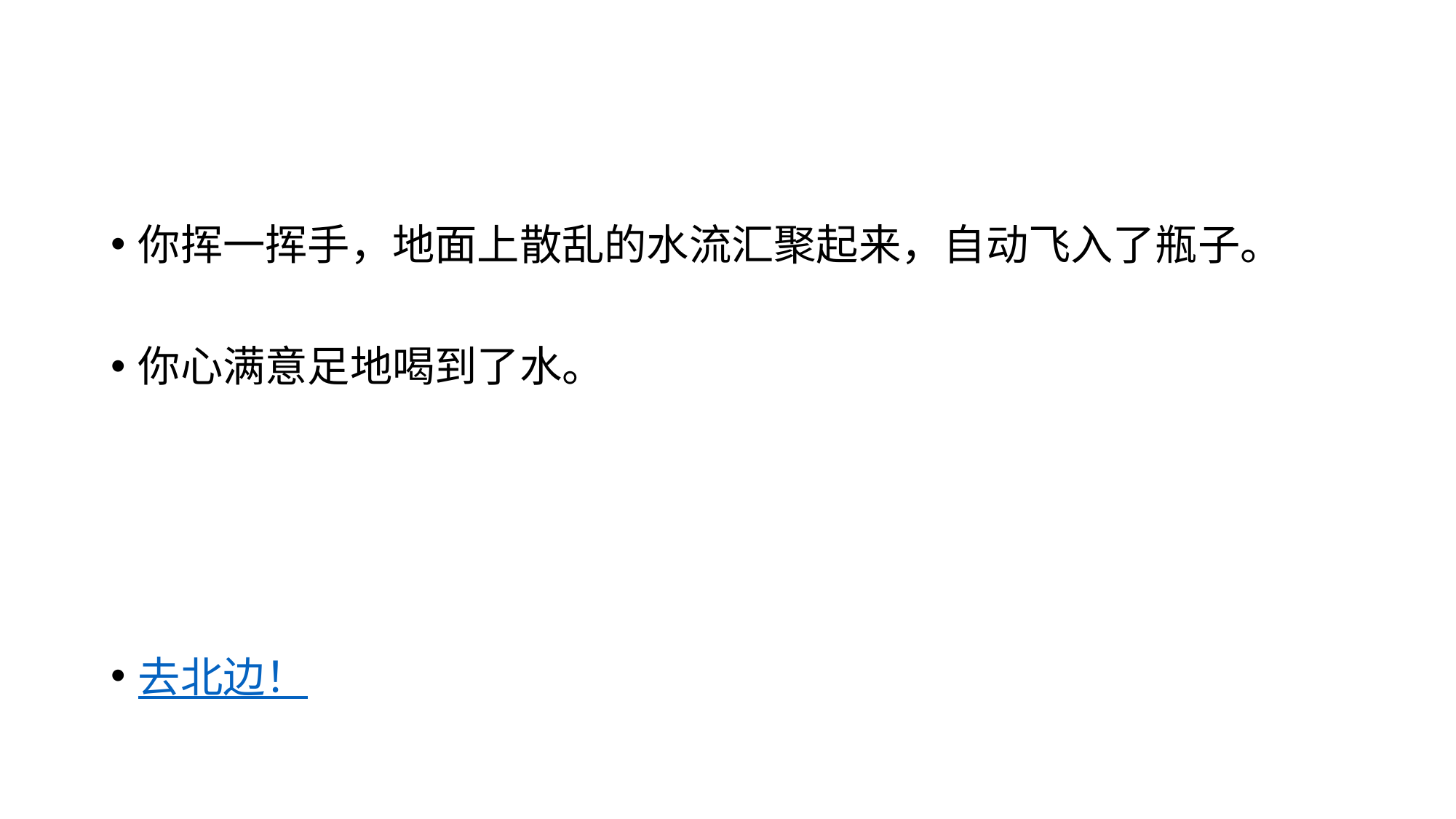

你挥一挥手，地面上散乱的水流汇聚起来，自动飞入了瓶子。

你心满意足地喝到了水。

去北边！